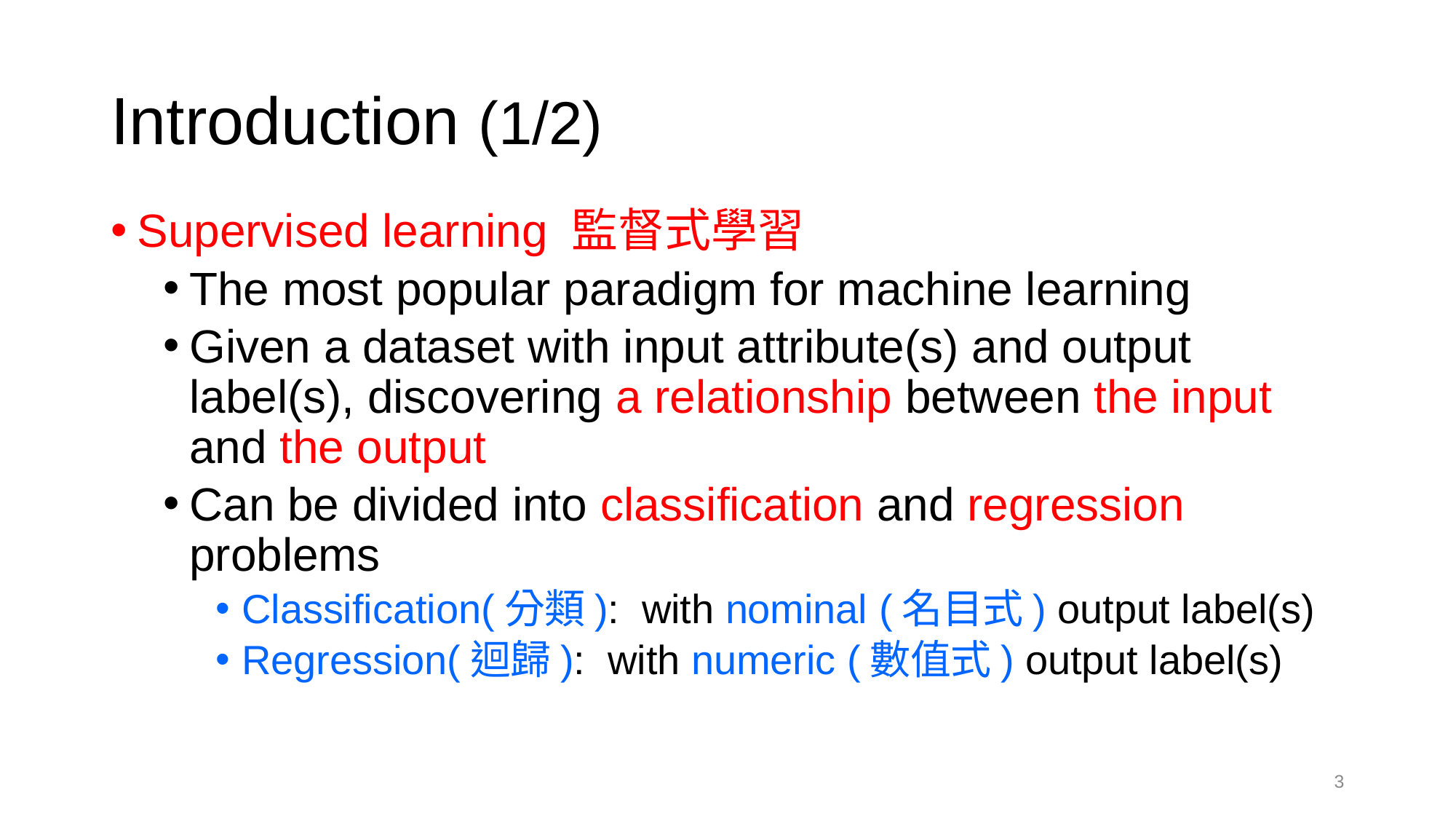

# Introduction (1/2)
Supervised learning 監督式學習
The most popular paradigm for machine learning
Given a dataset with input attribute(s) and output label(s), discovering a relationship between the input and the output
Can be divided into classification and regression problems
Classification(分類):  with nominal (名目式) output label(s)
Regression(迴歸):  with numeric (數值式) output label(s)

3